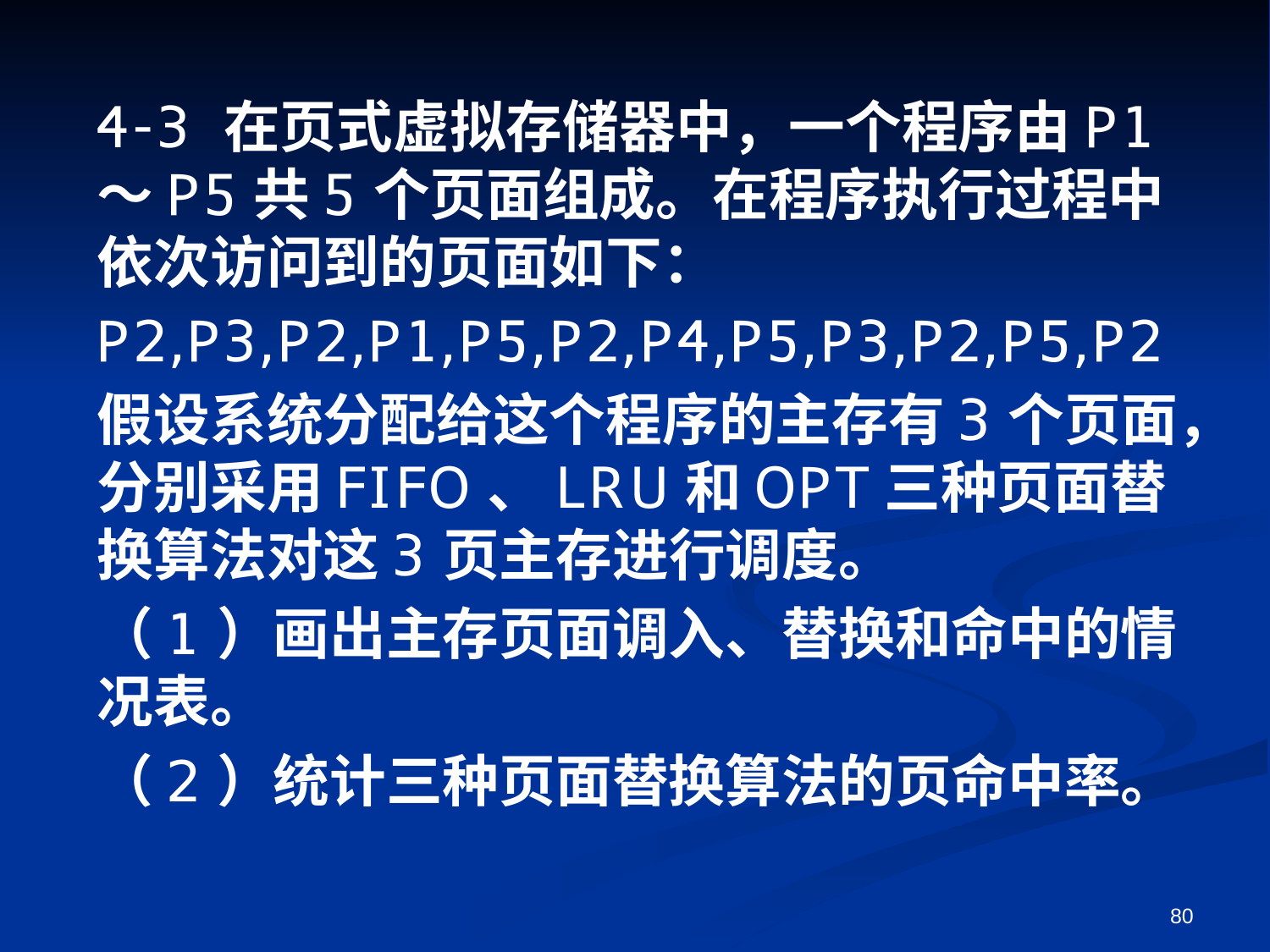

4-3 在页式虚拟存储器中，一个程序由P1～P5共5个页面组成。在程序执行过程中依次访问到的页面如下：
P2,P3,P2,P1,P5,P2,P4,P5,P3,P2,P5,P2
假设系统分配给这个程序的主存有3个页面，分别采用FIFO、LRU和OPT三种页面替换算法对这3页主存进行调度。
（1）画出主存页面调入、替换和命中的情况表。
（2）统计三种页面替换算法的页命中率。
80